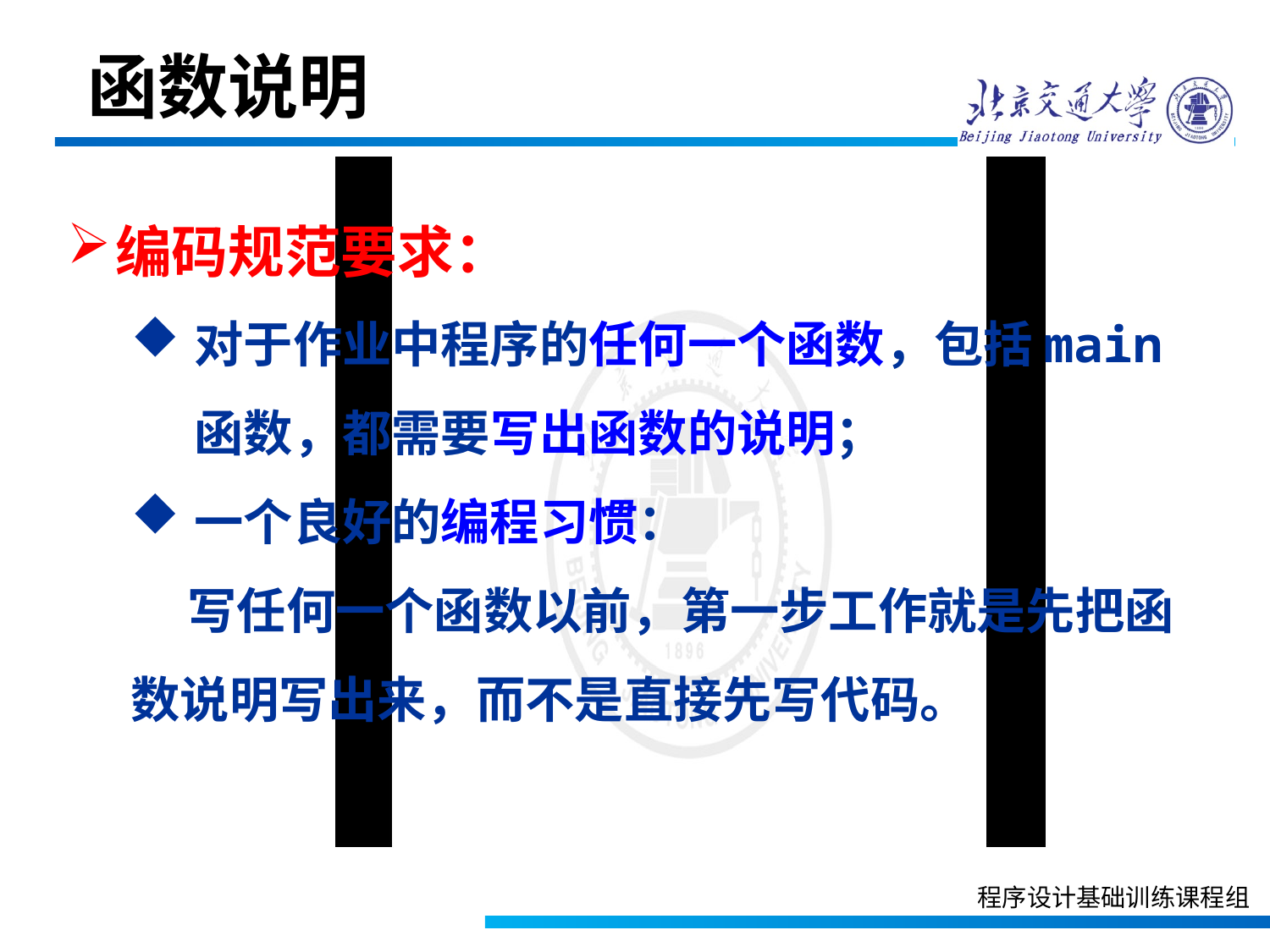

函数说明
编码规范要求：
对于作业中程序的任何一个函数，包括main函数，都需要写出函数的说明；
一个良好的编程习惯：
    写任何一个函数以前，第一步工作就是先把函数说明写出来，而不是直接先写代码。
程序设计基础训练课程组